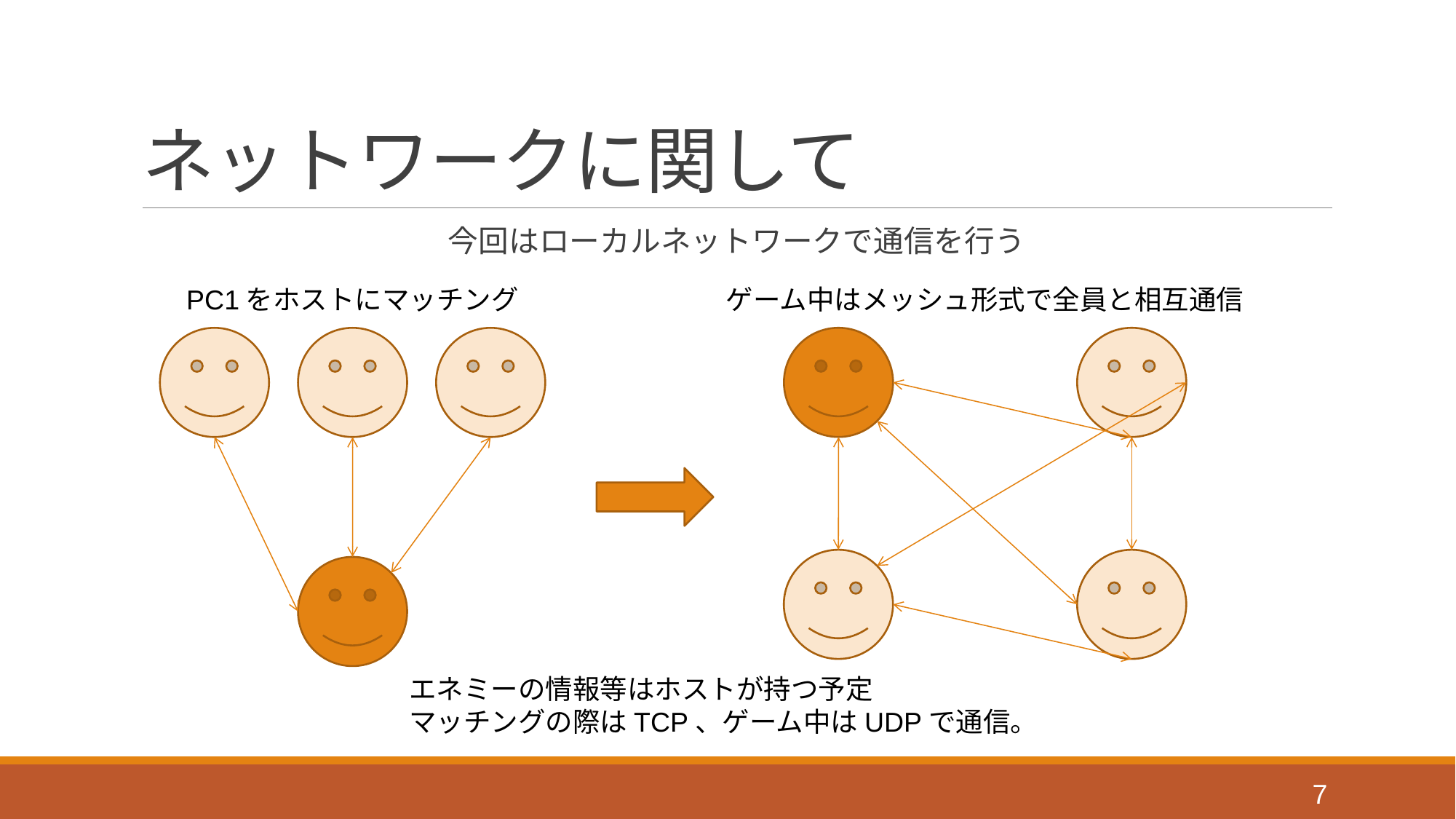

# ネットワークに関して
今回はローカルネットワークで通信を行う
ゲーム中はメッシュ形式で全員と相互通信
PC1をホストにマッチング

エネミーの情報等はホストが持つ予定
マッチングの際はTCP、ゲーム中はUDPで通信。
7